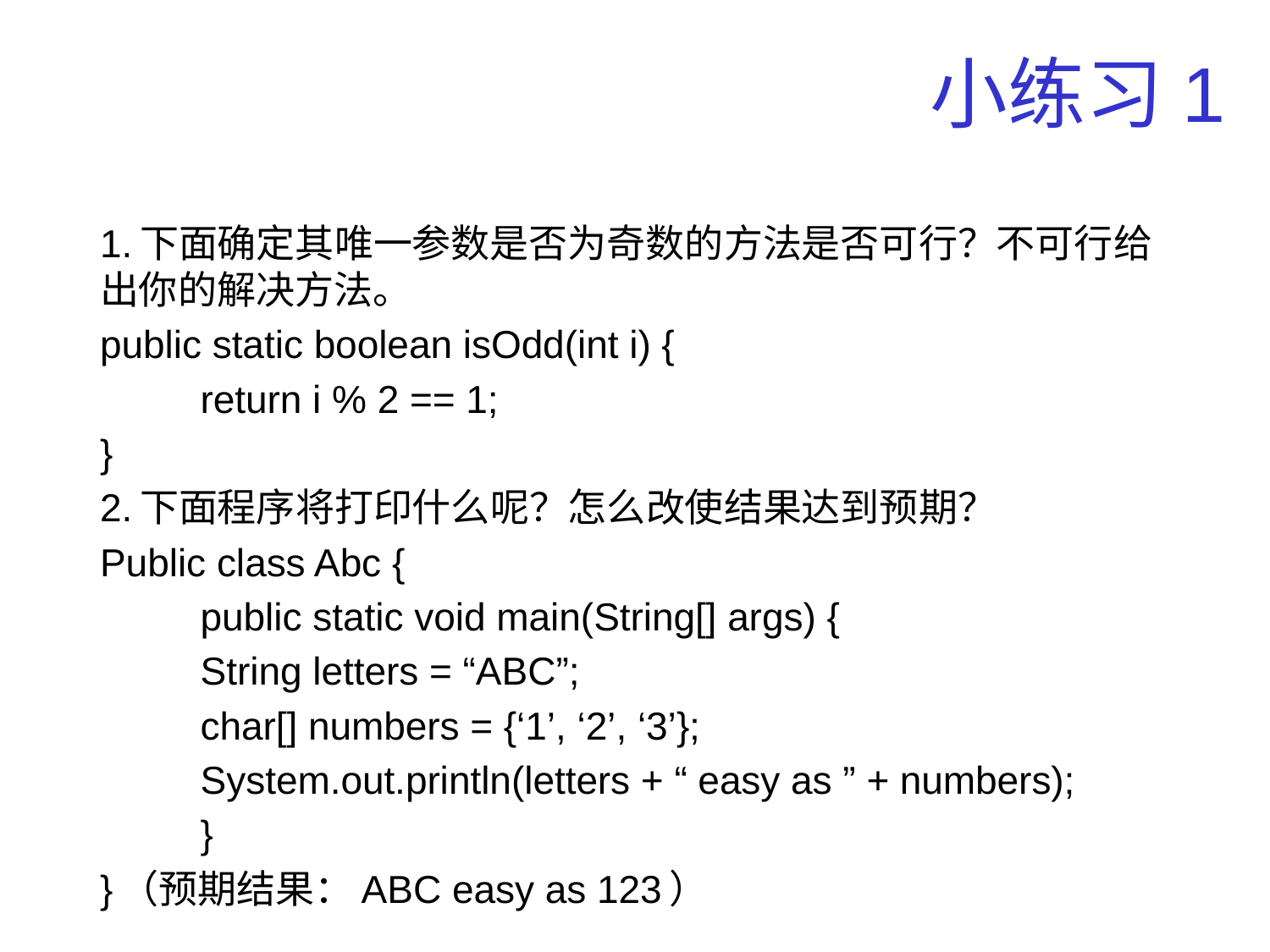

# 小练习1
1.下面确定其唯一参数是否为奇数的方法是否可行？不可行给出你的解决方法。
public static boolean isOdd(int i) {
	return i % 2 == 1;
}
2.下面程序将打印什么呢？怎么改使结果达到预期？
Public class Abc {
	public static void main(String[] args) {
		String letters = “ABC”;
		char[] numbers = {‘1’, ‘2’, ‘3’};
		System.out.println(letters + “ easy as ” + numbers);
	}
}（预期结果：ABC easy as 123）